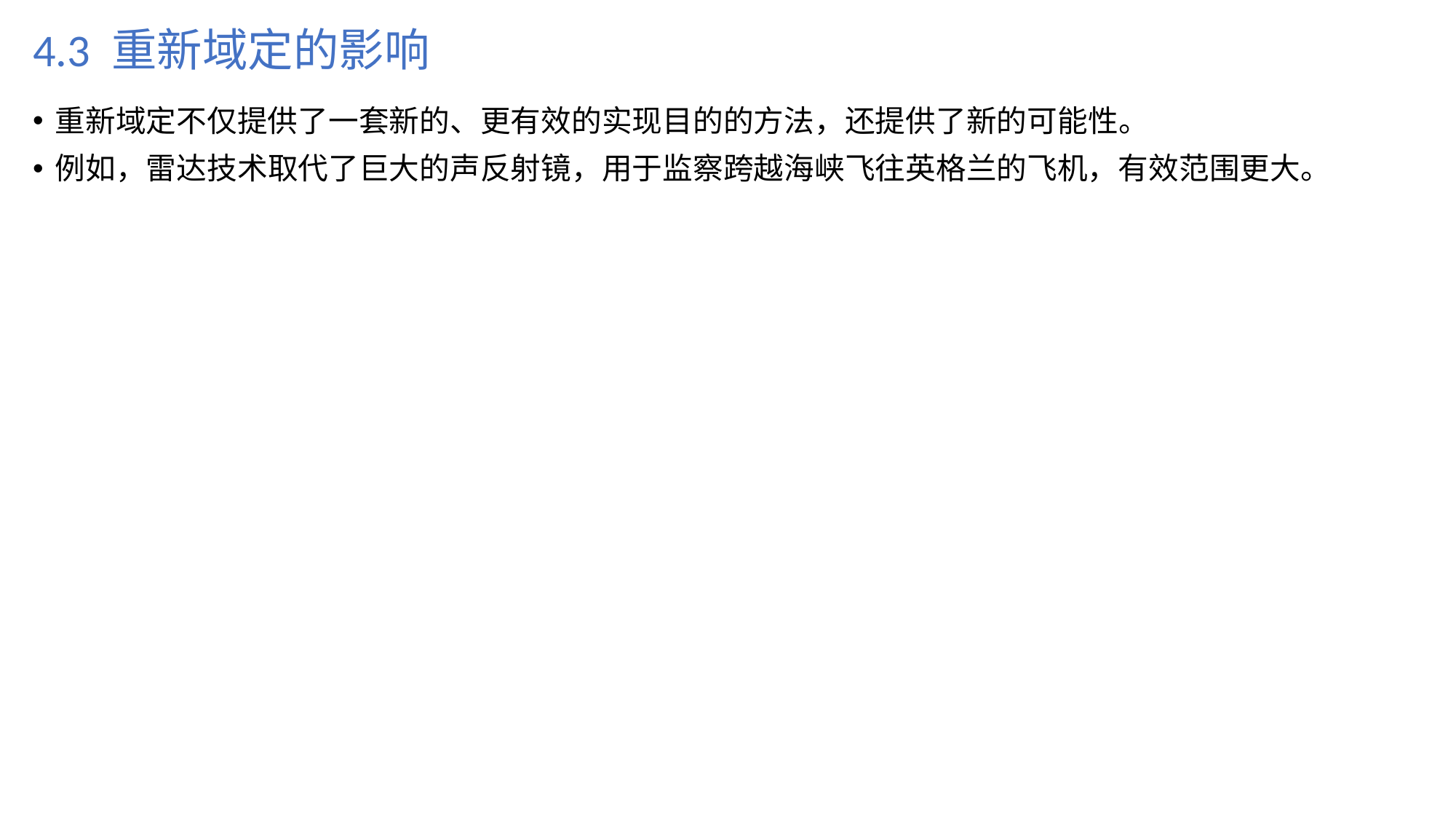

# 4.3 重新域定的影响
重新域定不仅提供了一套新的、更有效的实现目的的方法，还提供了新的可能性。
例如，雷达技术取代了巨大的声反射镜，用于监察跨越海峡飞往英格兰的飞机，有效范围更大。